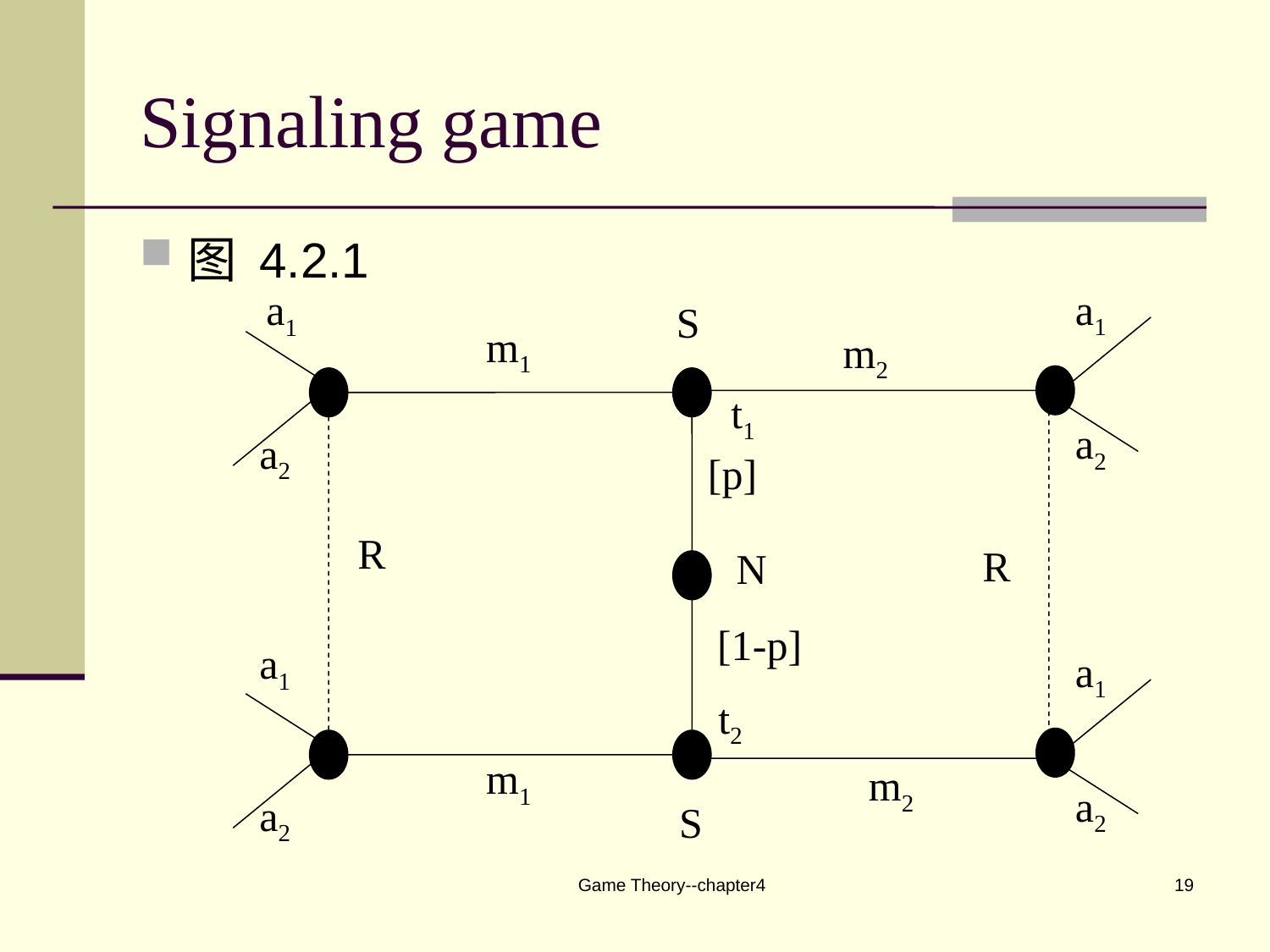

# Signaling game
图 4.2.1
a1

a2
a1
S
m1
m2

a2
t1

[p]
R
R
N

[1-p]
a1
a1

a2
t2

m1
m2

a2
S
Game Theory--chapter4
19